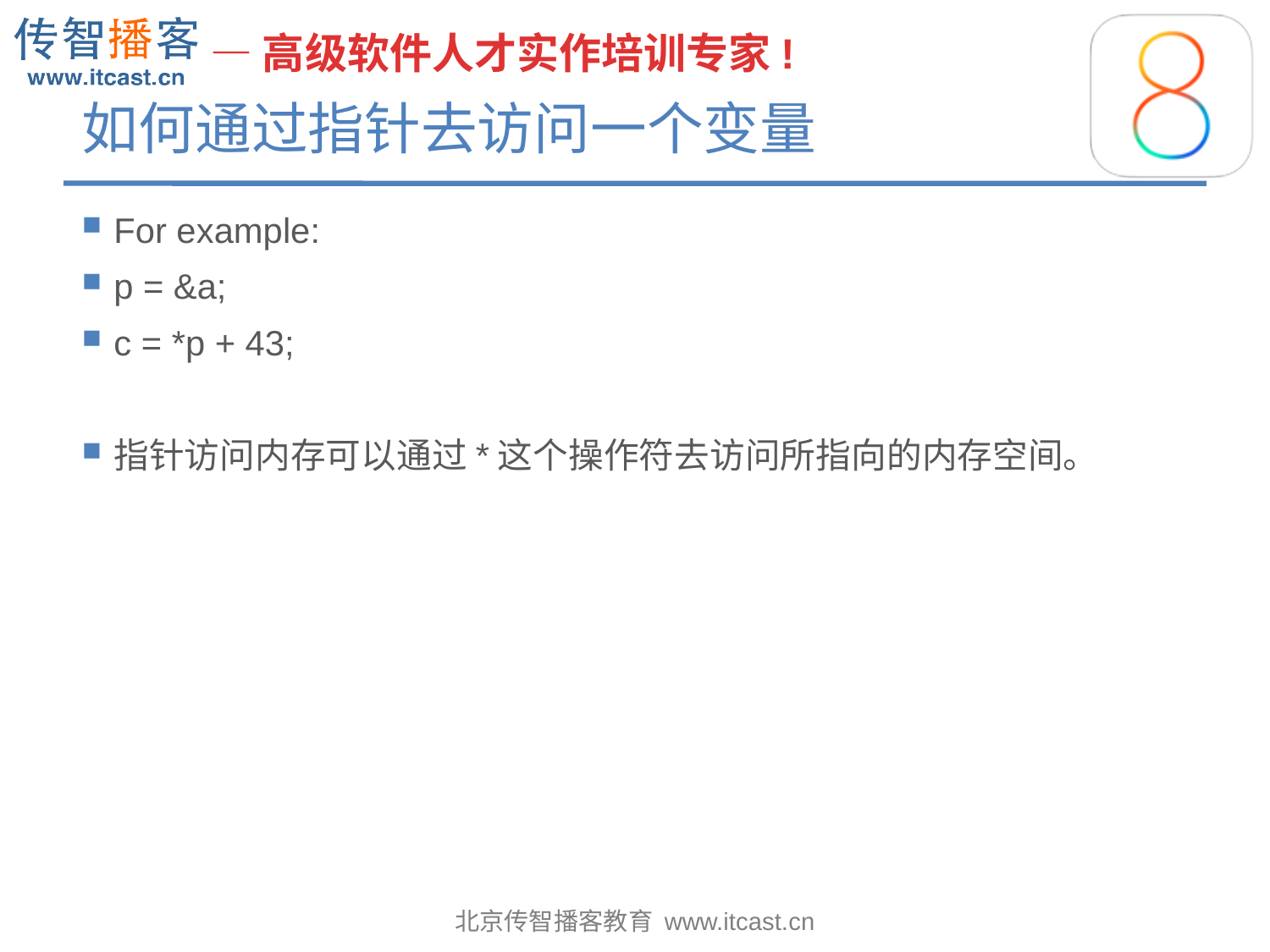

# 如何通过指针去访问一个变量
For example:
p = &a;
c = *p + 43;

指针访问内存可以通过*这个操作符去访问所指向的内存空间。